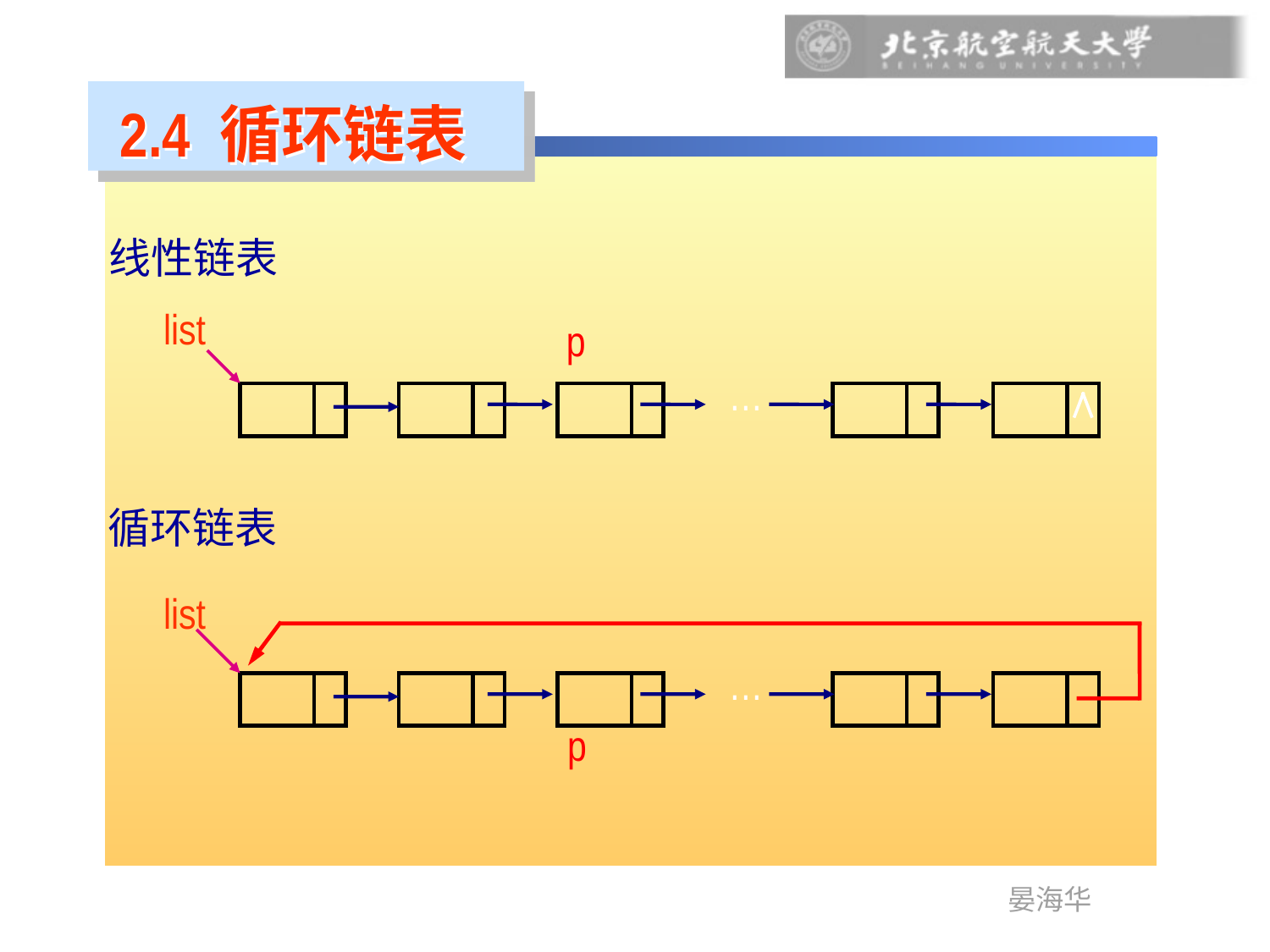

2.4 循环链表
线性链表
list

…

p
循环链表
list

…

p